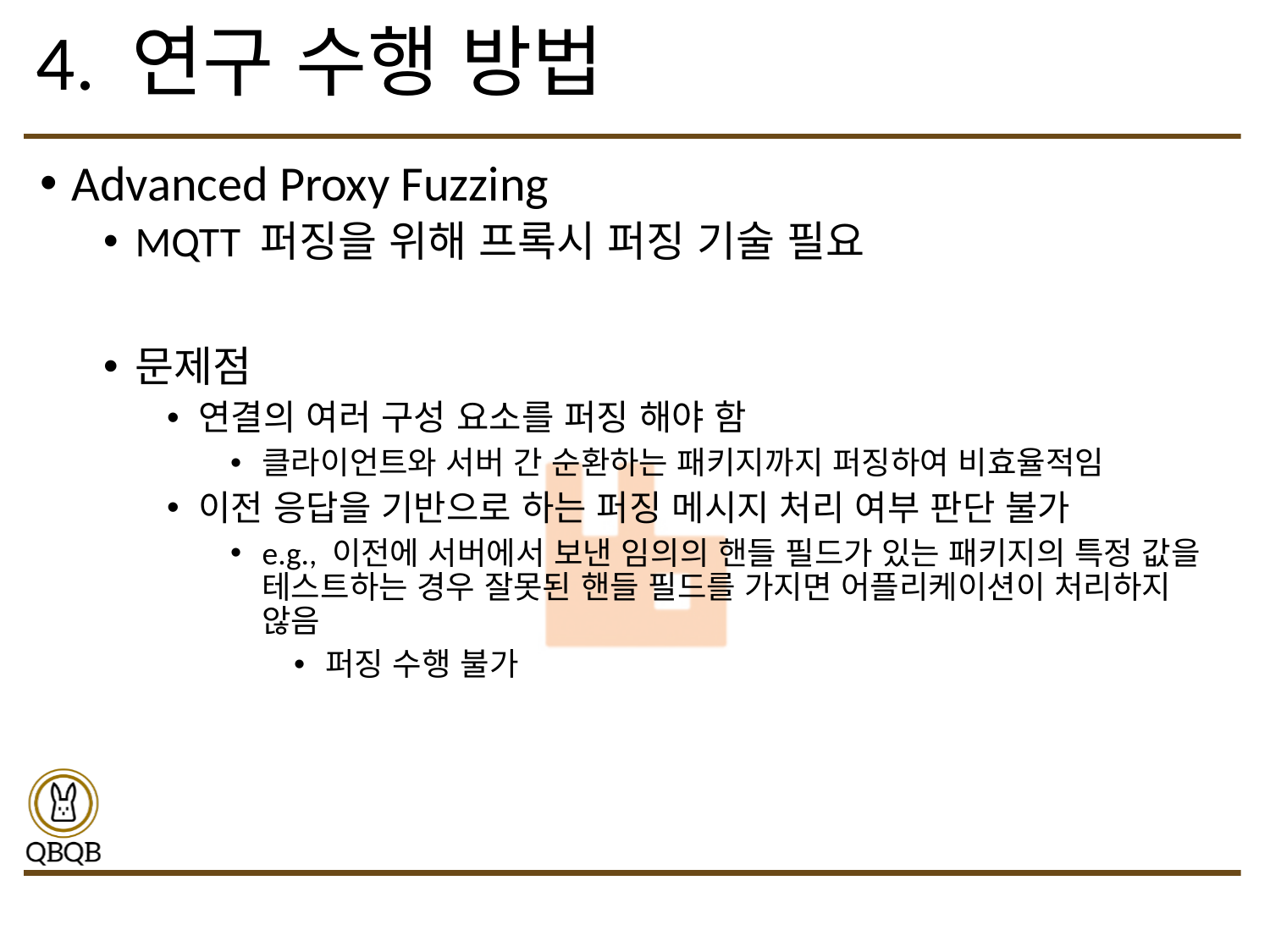

# 4. 연구 수행 방법
Advanced Proxy Fuzzing
MQTT 퍼징을 위해 프록시 퍼징 기술 필요

문제점
연결의 여러 구성 요소를 퍼징 해야 함
클라이언트와 서버 간 순환하는 패키지까지 퍼징하여 비효율적임
이전 응답을 기반으로 하는 퍼징 메시지 처리 여부 판단 불가
e.g., 이전에 서버에서 보낸 임의의 핸들 필드가 있는 패키지의 특정 값을 테스트하는 경우 잘못된 핸들 필드를 가지면 어플리케이션이 처리하지 않음
퍼징 수행 불가